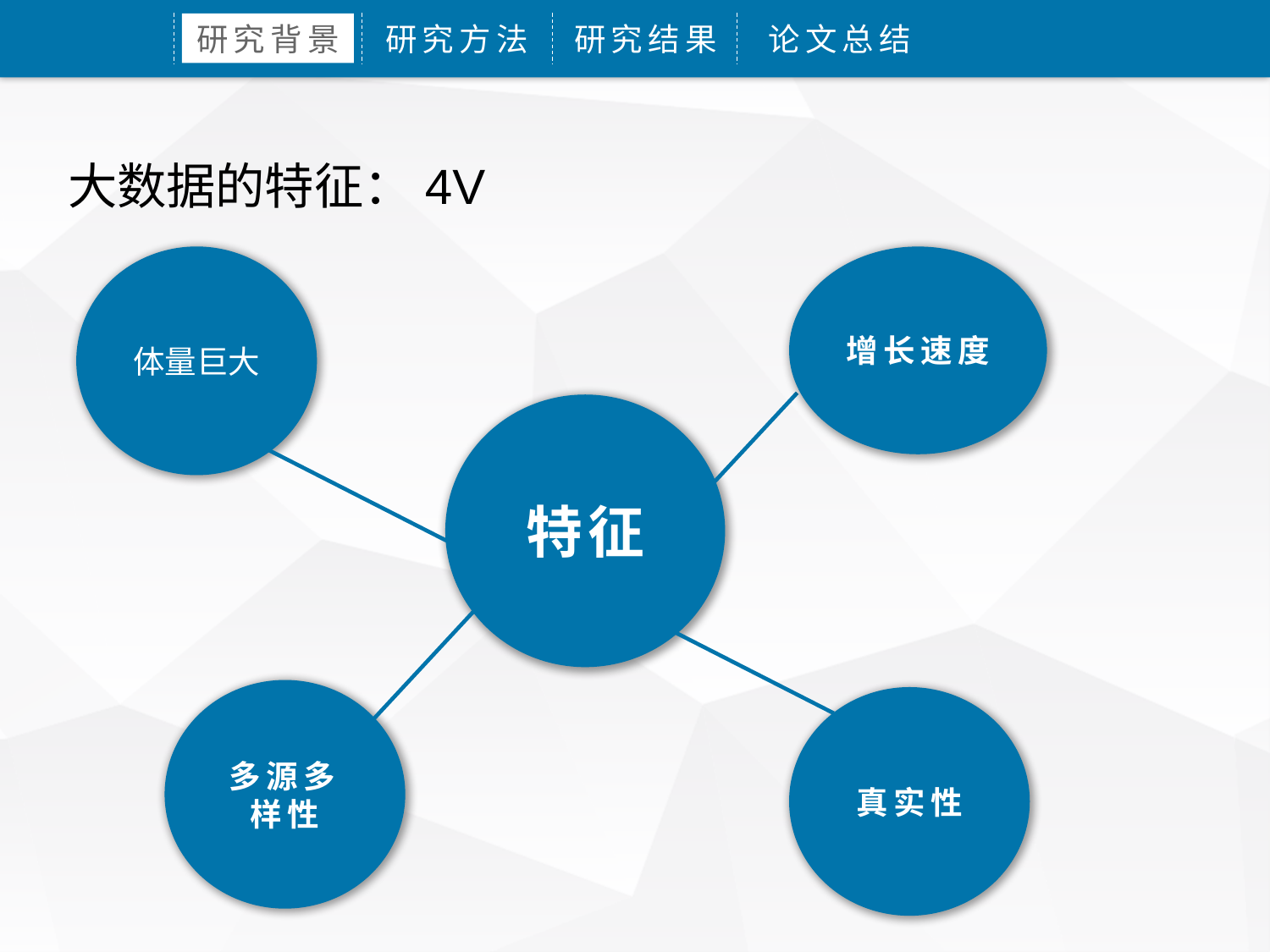

研究背景
研究方法
研究结果
论文总结

大数据的特征：4V
体量巨大
增长速度
特征
多源多样性
真实性